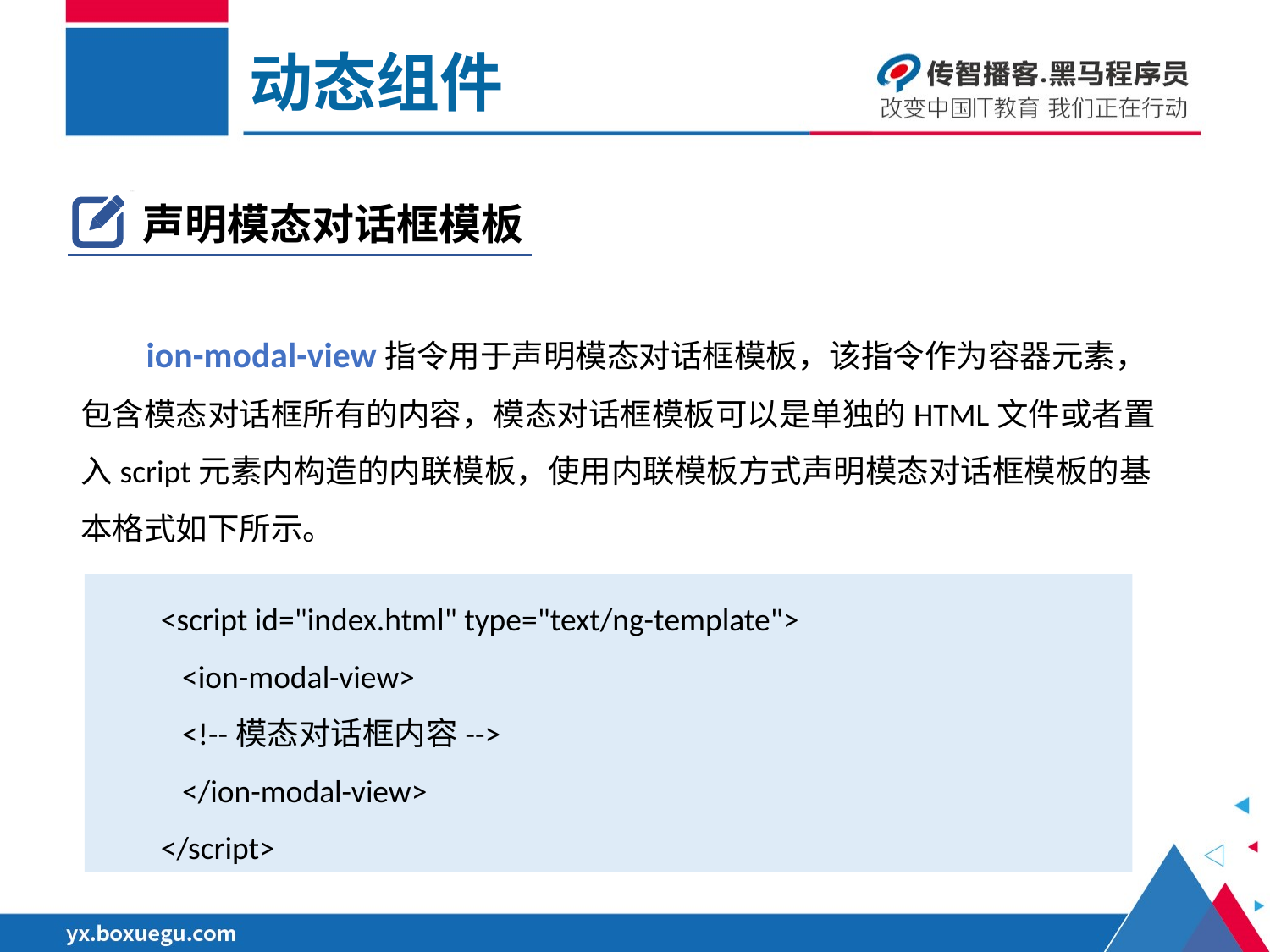

动态组件
声明模态对话框模板

         ion-modal-view指令用于声明模态对话框模板，该指令作为容器元素，包含模态对话框所有的内容，模态对话框模板可以是单独的HTML文件或者置入script元素内构造的内联模板，使用内联模板方式声明模态对话框模板的基本格式如下所示。
<script id="index.html" type="text/ng-template">
   <ion-modal-view>
   <!--模态对话框内容-->
   </ion-modal-view>
</script>